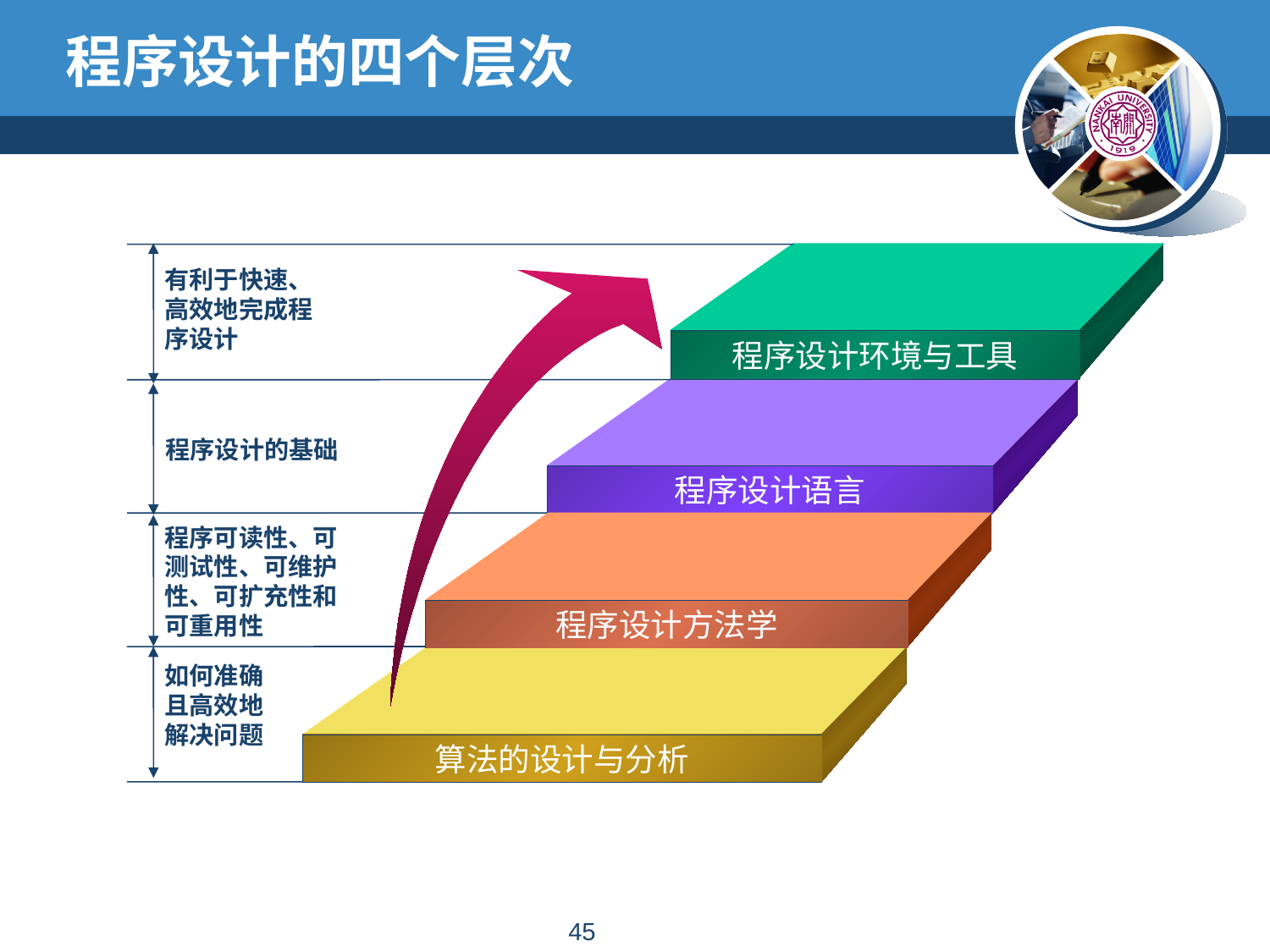

# 程序设计的四个层次

有利于快速、高效地完成程序设计

程序设计环境与工具

程序设计的基础
程序设计语言

程序可读性、可测试性、可维护性、可扩充性和可重用性
程序设计方法学

如何准确且高效地解决问题
算法的设计与分析

45